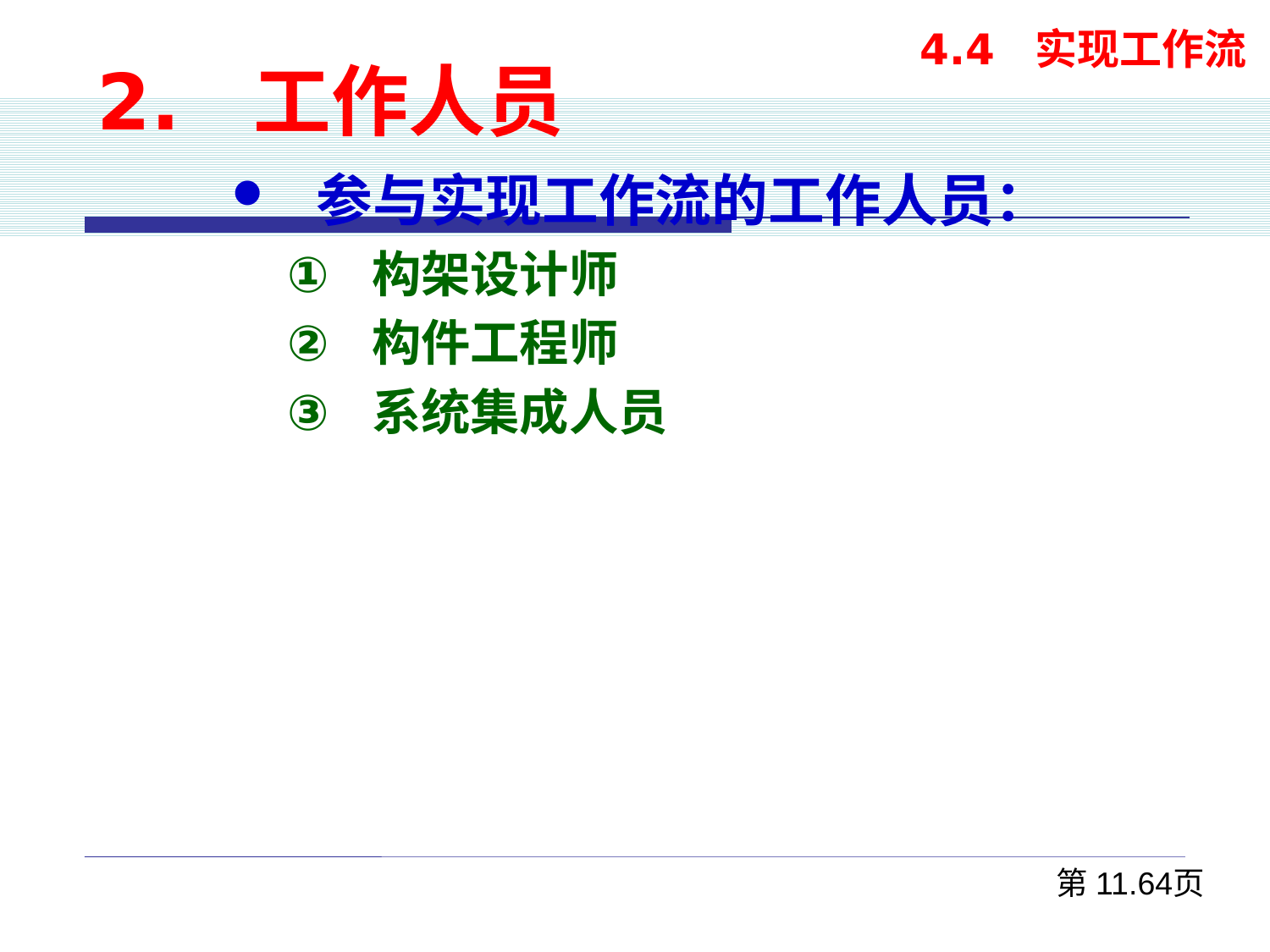

2.  工作人员
参与实现工作流的工作人员：
构架设计师
构件工程师
系统集成人员
 4.4  实现工作流
第11.64页